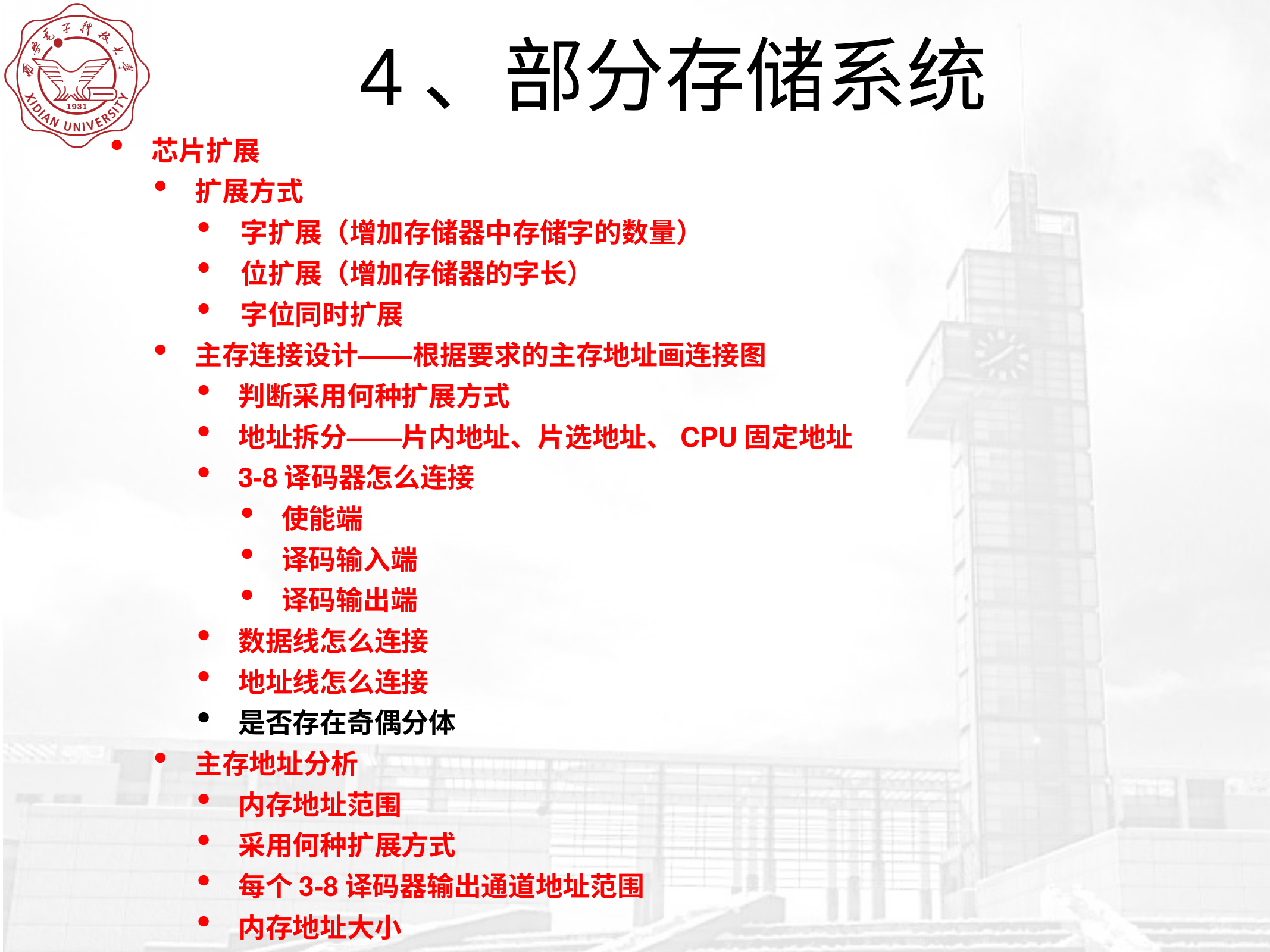

# 4、部分存储系统
芯片扩展
扩展方式
字扩展（增加存储器中存储字的数量）
位扩展（增加存储器的字长）
字位同时扩展
主存连接设计——根据要求的主存地址画连接图
判断采用何种扩展方式
地址拆分——片内地址、片选地址、CPU固定地址
3-8译码器怎么连接
使能端
译码输入端
译码输出端
数据线怎么连接
地址线怎么连接
是否存在奇偶分体
主存地址分析
内存地址范围
采用何种扩展方式
每个3-8译码器输出通道地址范围
内存地址大小